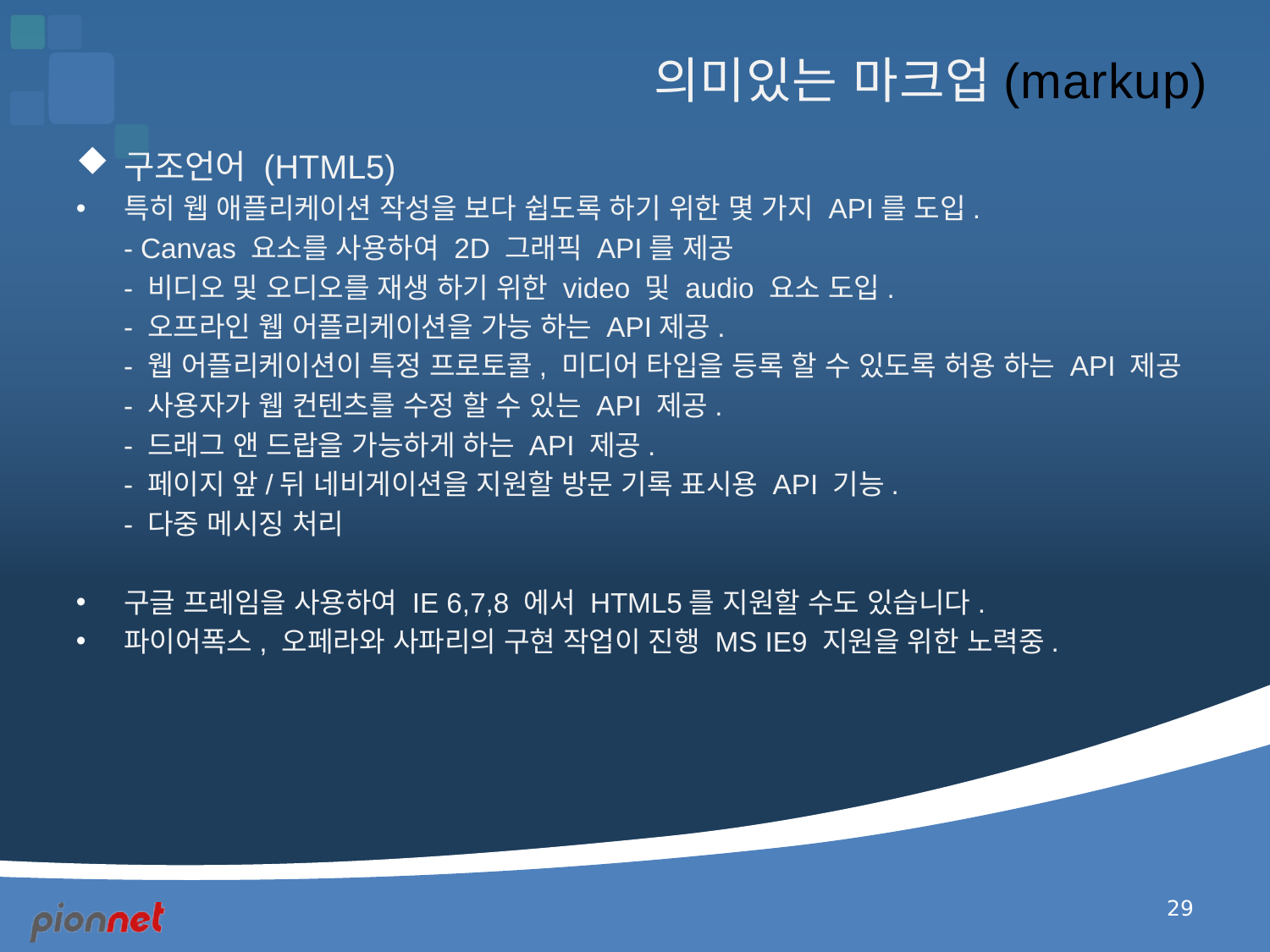

# 의미있는 마크업(markup)
구조언어 (HTML5)
특히 웹 애플리케이션 작성을 보다 쉽도록 하기 위한 몇 가지 API를 도입.
	- Canvas 요소를 사용하여 2D 그래픽 API를 제공
	- 비디오 및 오디오를 재생 하기 위한 video 및 audio 요소 도입.
	- 오프라인 웹 어플리케이션을 가능 하는 API제공.
	- 웹 어플리케이션이 특정 프로토콜, 미디어 타입을 등록 할 수 있도록 허용 하는 API 제공
	- 사용자가 웹 컨텐츠를 수정 할 수 있는 API 제공.
	- 드래그 앤 드랍을 가능하게 하는 API 제공.
	- 페이지 앞/뒤 네비게이션을 지원할 방문 기록 표시용 API 기능.
	- 다중 메시징 처리

구글 프레임을 사용하여 IE 6,7,8 에서 HTML5를 지원할 수도 있습니다.
파이어폭스, 오페라와 사파리의 구현 작업이 진행 MS IE9 지원을 위한 노력중.

29